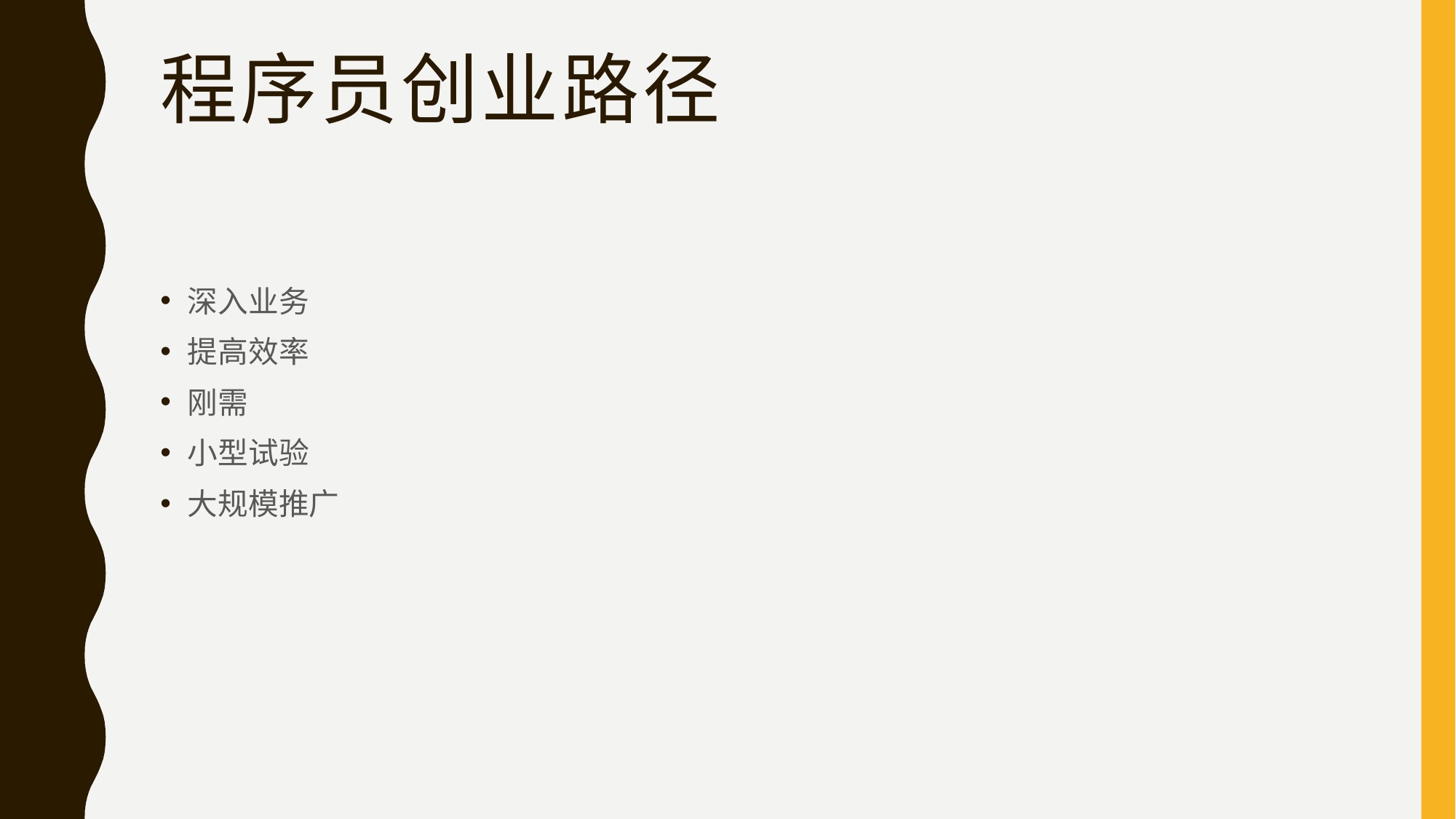

# 程序员创业路径
深入业务
提高效率
刚需
小型试验
大规模推广